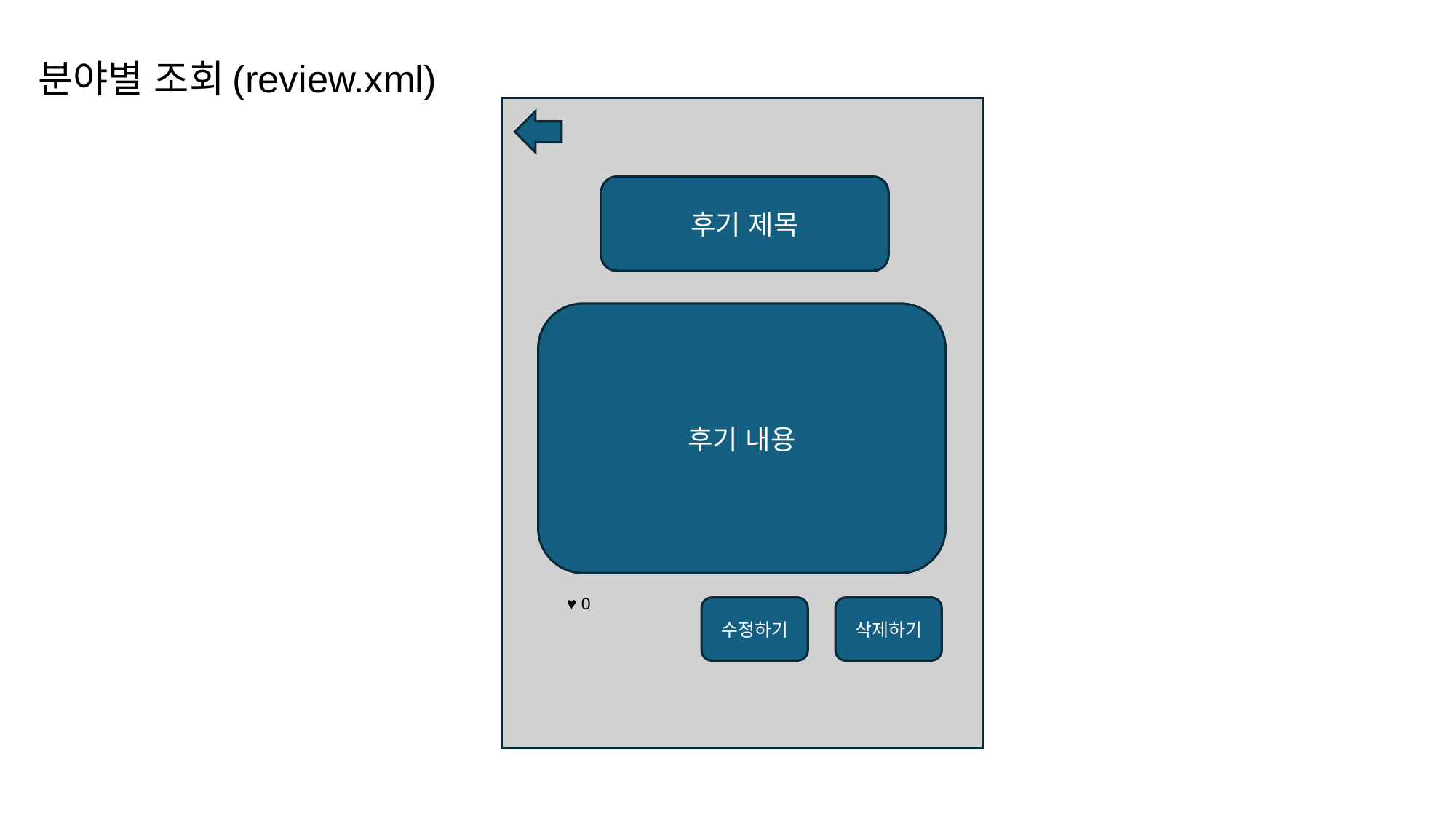

# 분야별 조회(review.xml)

후기 제목
후기 내용
♥ 0
수정하기
삭제하기